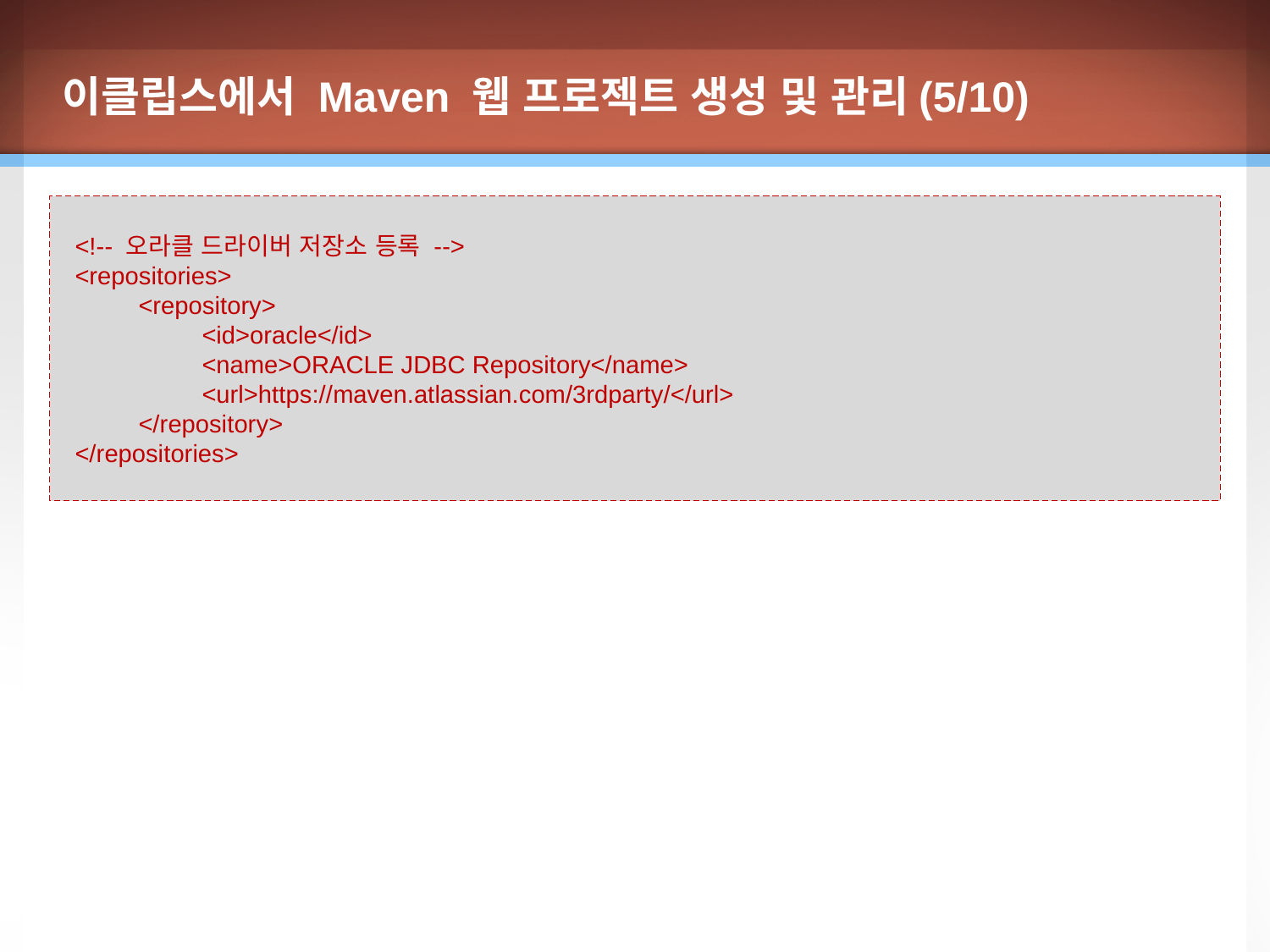

이클립스에서 Maven 웹 프로젝트 생성 및 관리(5/10)
<!-- 오라클 드라이버 저장소 등록 -->
<repositories>
<repository>
<id>oracle</id>
<name>ORACLE JDBC Repository</name>
<url>https://maven.atlassian.com/3rdparty/</url>
</repository>
</repositories>